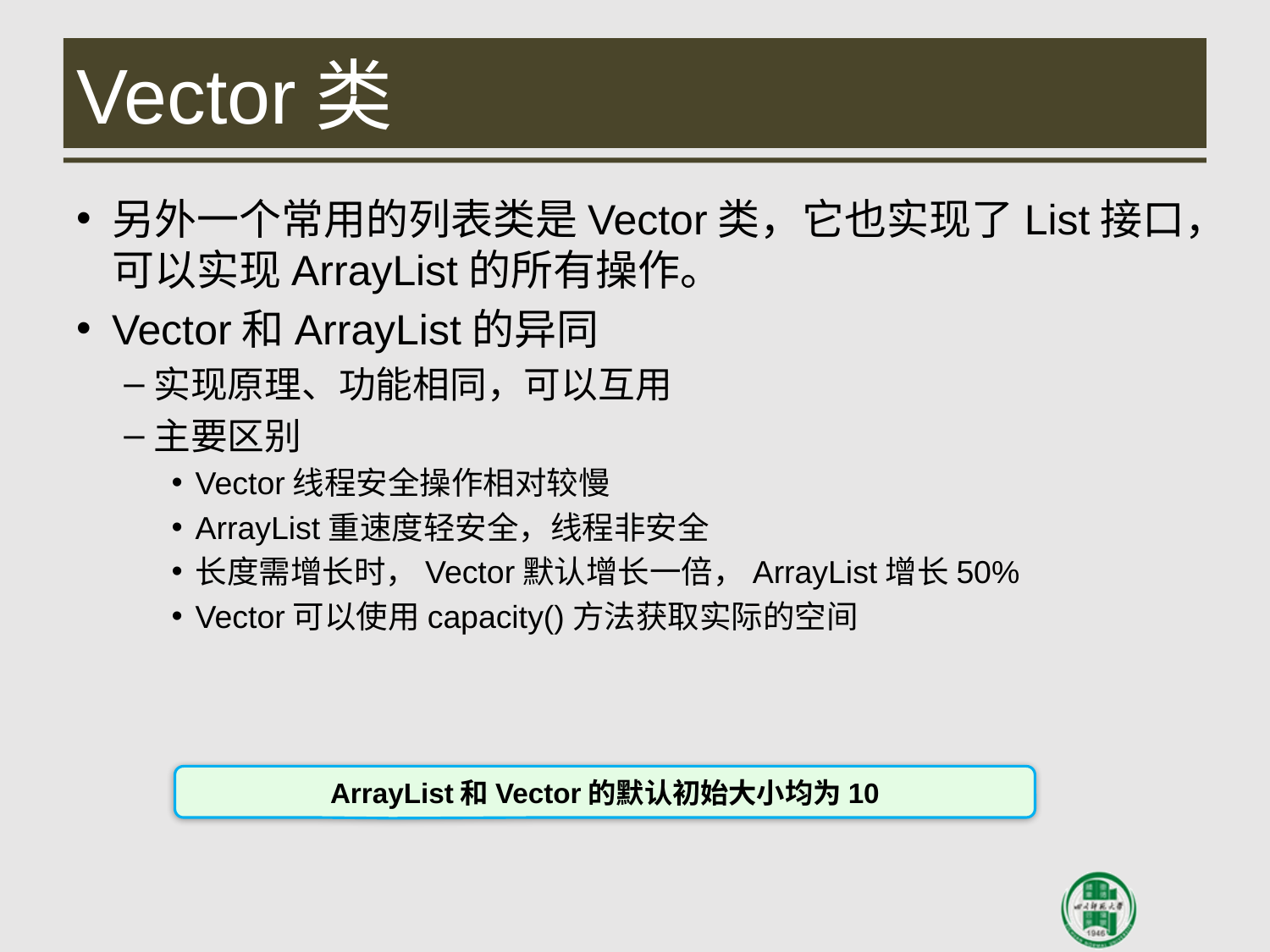

# Vector类
另外一个常用的列表类是Vector类，它也实现了List接口，可以实现ArrayList的所有操作。
Vector和ArrayList的异同
实现原理、功能相同，可以互用
主要区别
Vector线程安全操作相对较慢
ArrayList重速度轻安全，线程非安全
长度需增长时，Vector默认增长一倍，ArrayList增长50%
Vector可以使用capacity()方法获取实际的空间

ArrayList和Vector的默认初始大小均为10